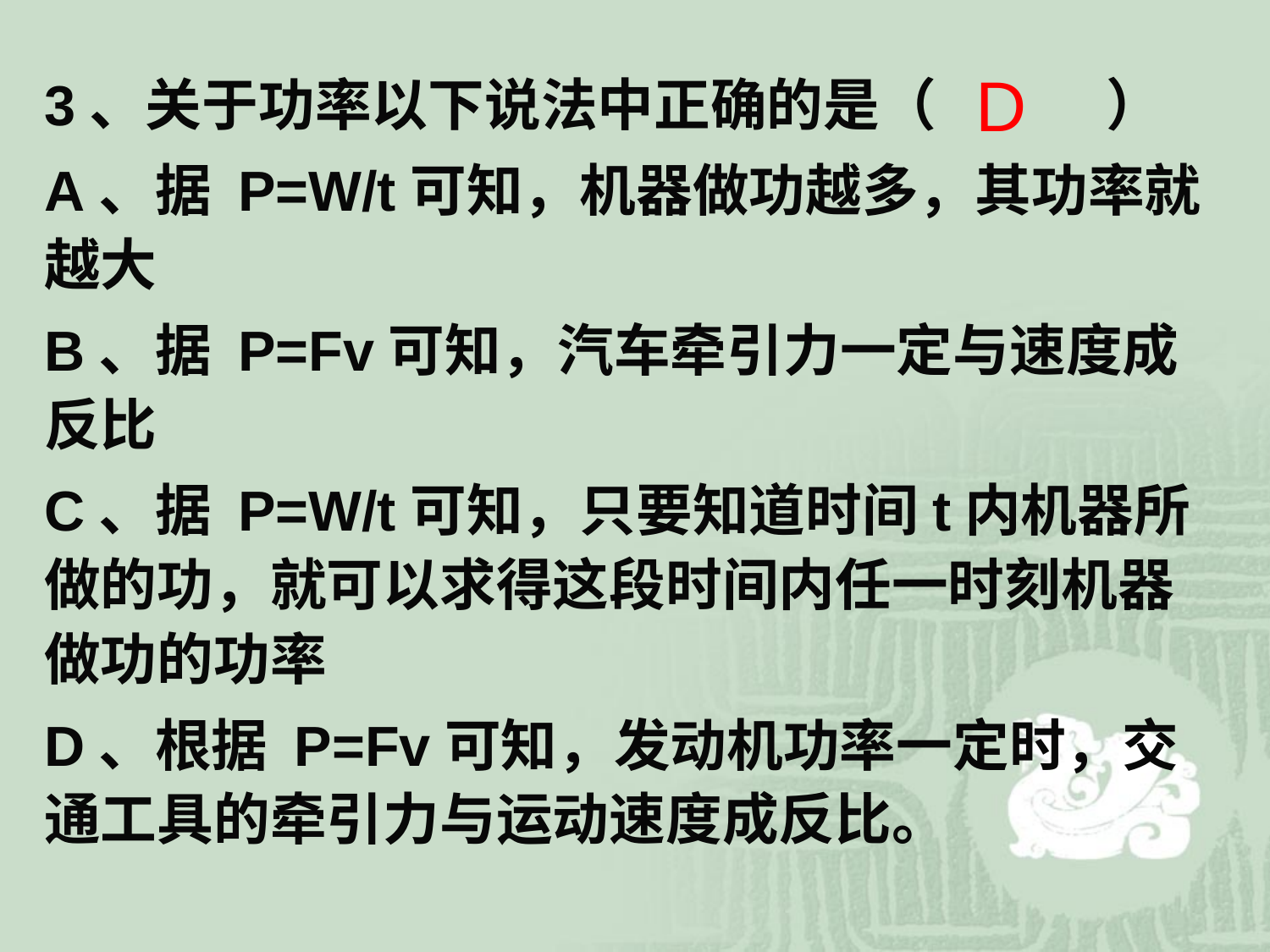

D
3、关于功率以下说法中正确的是（　　　）
A、据 P=W/t可知，机器做功越多，其功率就越大
B、据 P=Fv可知，汽车牵引力一定与速度成反比
C、据 P=W/t可知，只要知道时间t内机器所做的功，就可以求得这段时间内任一时刻机器做功的功率
D、根据 P=Fv可知，发动机功率一定时，交通工具的牵引力与运动速度成反比。